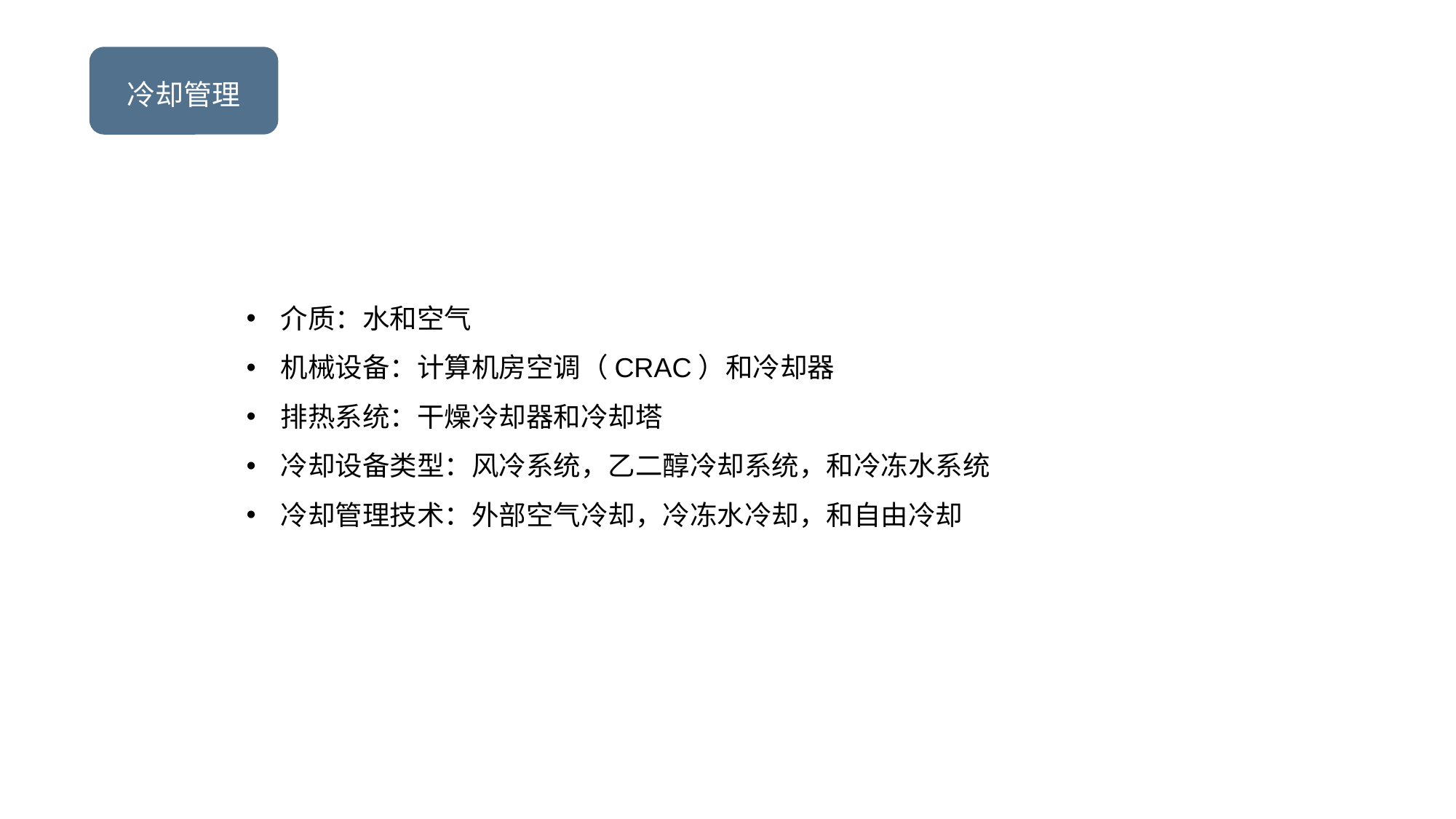

冷却管理
介质：水和空气
机械设备：计算机房空调（CRAC）和冷却器
排热系统：干燥冷却器和冷却塔
冷却设备类型：风冷系统，乙二醇冷却系统，和冷冻水系统
冷却管理技术：外部空气冷却，冷冻水冷却，和自由冷却